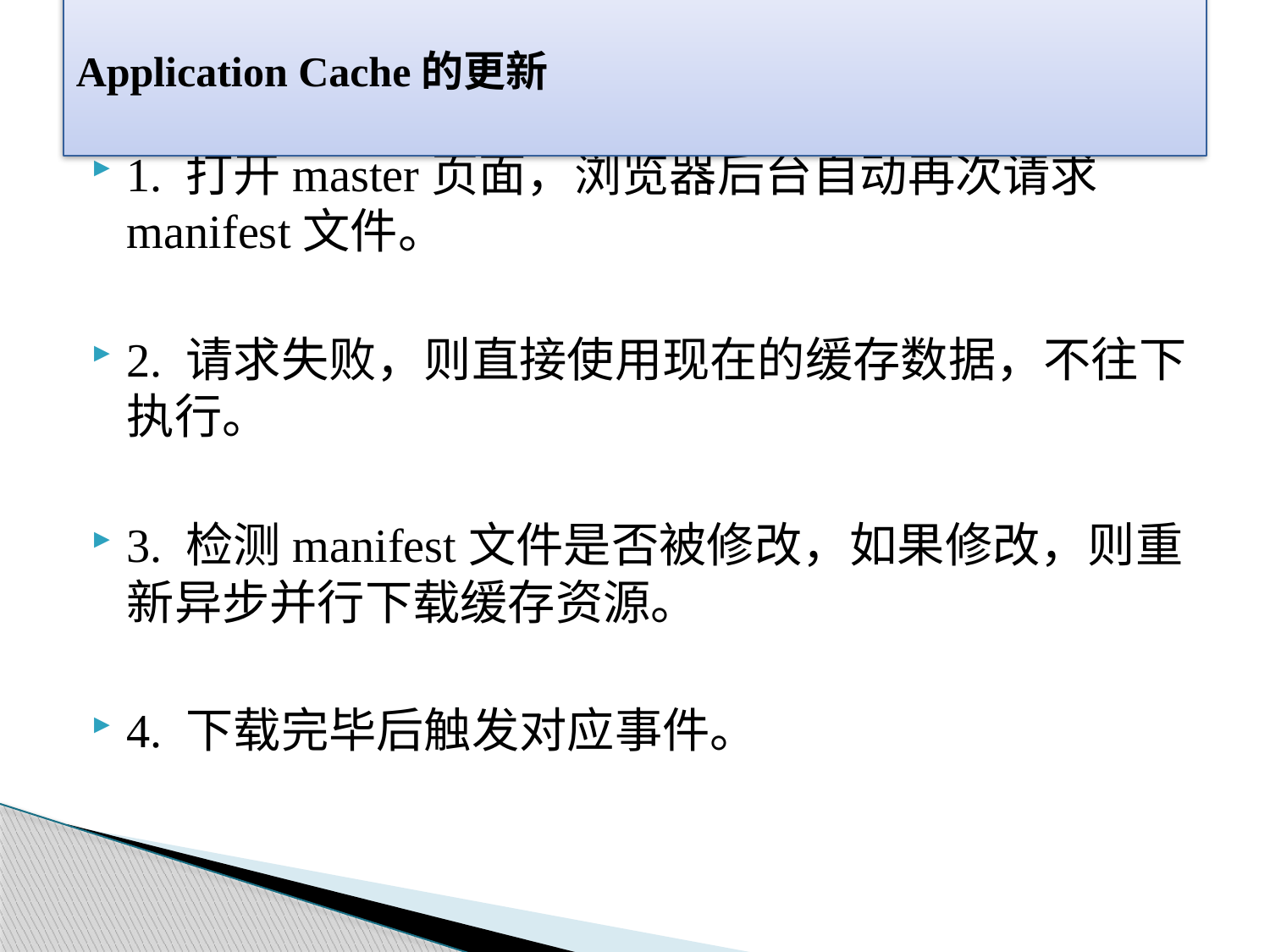

# Application Cache的更新
1. 打开master页面，浏览器后台自动再次请求manifest文件。

2. 请求失败，则直接使用现在的缓存数据，不往下执行。

3. 检测manifest文件是否被修改，如果修改，则重新异步并行下载缓存资源。

4. 下载完毕后触发对应事件。